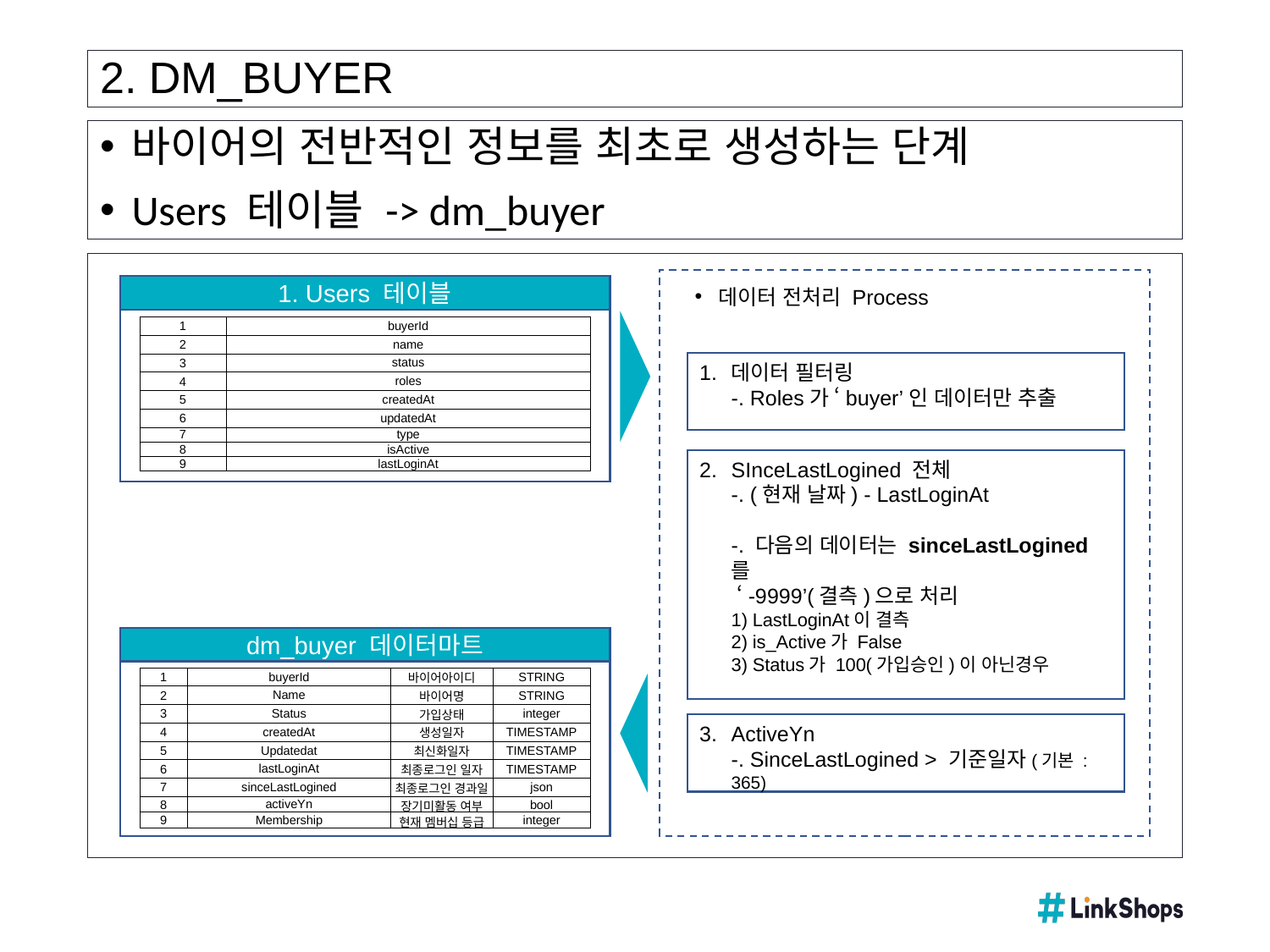

# 2. DM_BUYER
바이어의 전반적인 정보를 최초로 생성하는 단계
Users 테이블 -> dm_buyer

1. Users 테이블
데이터 전처리 Process

| 1 | buyerId |
| --- | --- |
| 2 | name |
| 3 | status |
| 4 | roles |
| 5 | createdAt |
| 6 | updatedAt |
| 7 | type |
| 8 | isActive |
| 9 | lastLoginAt |
데이터 필터링
-. Roles가 ‘buyer’인 데이터만 추출

SInceLastLogined 전체
-. (현재 날짜) - LastLoginAt
-. 다음의 데이터는 sinceLastLogined를
 ‘-9999’(결측)으로 처리
1) LastLoginAt이 결측
2) is_Active가 False
3) Status가 100(가입승인)이 아닌경우
dm_buyer 데이터마트

| 1 | buyerId | 바이어아이디 | STRING |
| --- | --- | --- | --- |
| 2 | Name | 바이어명 | STRING |
| 3 | Status | 가입상태 | integer |
| 4 | createdAt | 생성일자 | TIMESTAMP |
| 5 | Updatedat | 최신화일자 | TIMESTAMP |
| 6 | lastLoginAt | 최종로그인 일자 | TIMESTAMP |
| 7 | sinceLastLogined | 최종로그인 경과일 | json |
| 8 | activeYn | 장기미활동 여부 | bool |
| 9 | Membership | 현재 멤버십 등급 | integer |
ActiveYn
-. SinceLastLogined > 기준일자(기본 : 365)